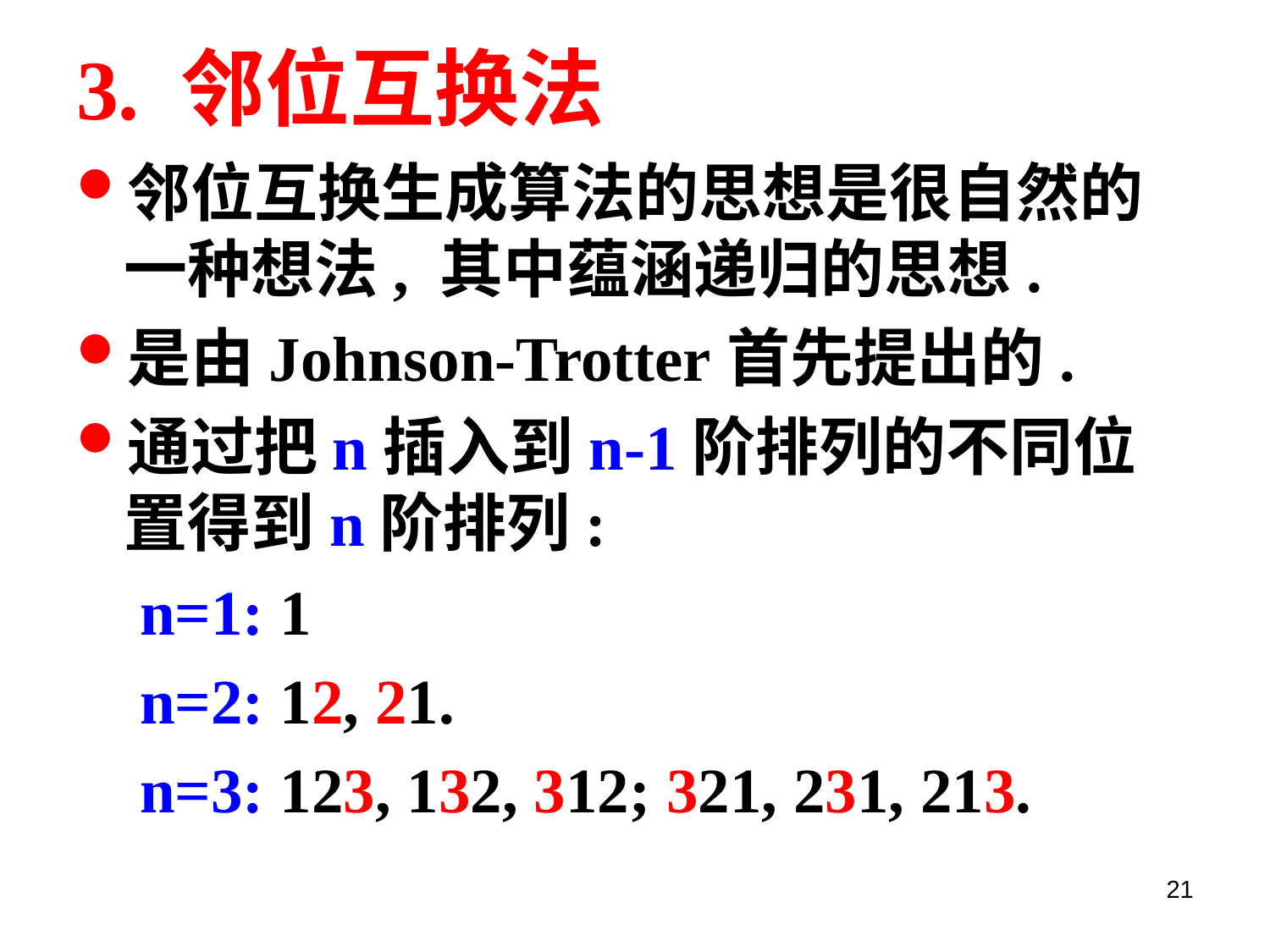

# 3. 邻位互换法
邻位互换生成算法的思想是很自然的一种想法, 其中蕴涵递归的思想.
是由Johnson-Trotter首先提出的.
通过把n插入到n-1阶排列的不同位置得到n阶排列:
    n=1: 1
    n=2: 12, 21.
    n=3: 123, 132, 312; 321, 231, 213.
21